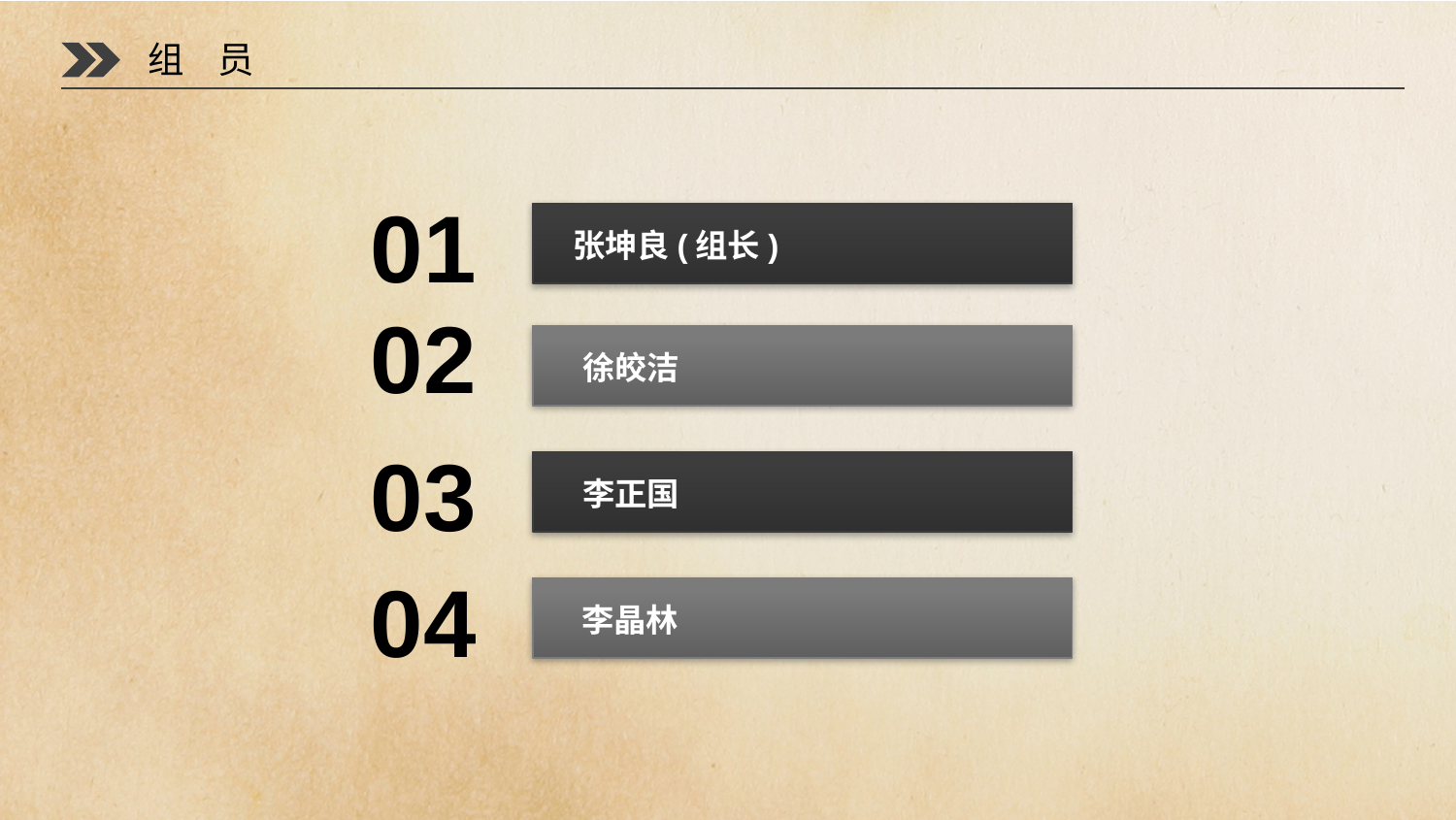

组    员
01

张坤良(组长)
02

徐皎洁
03

李正国
04

李晶林